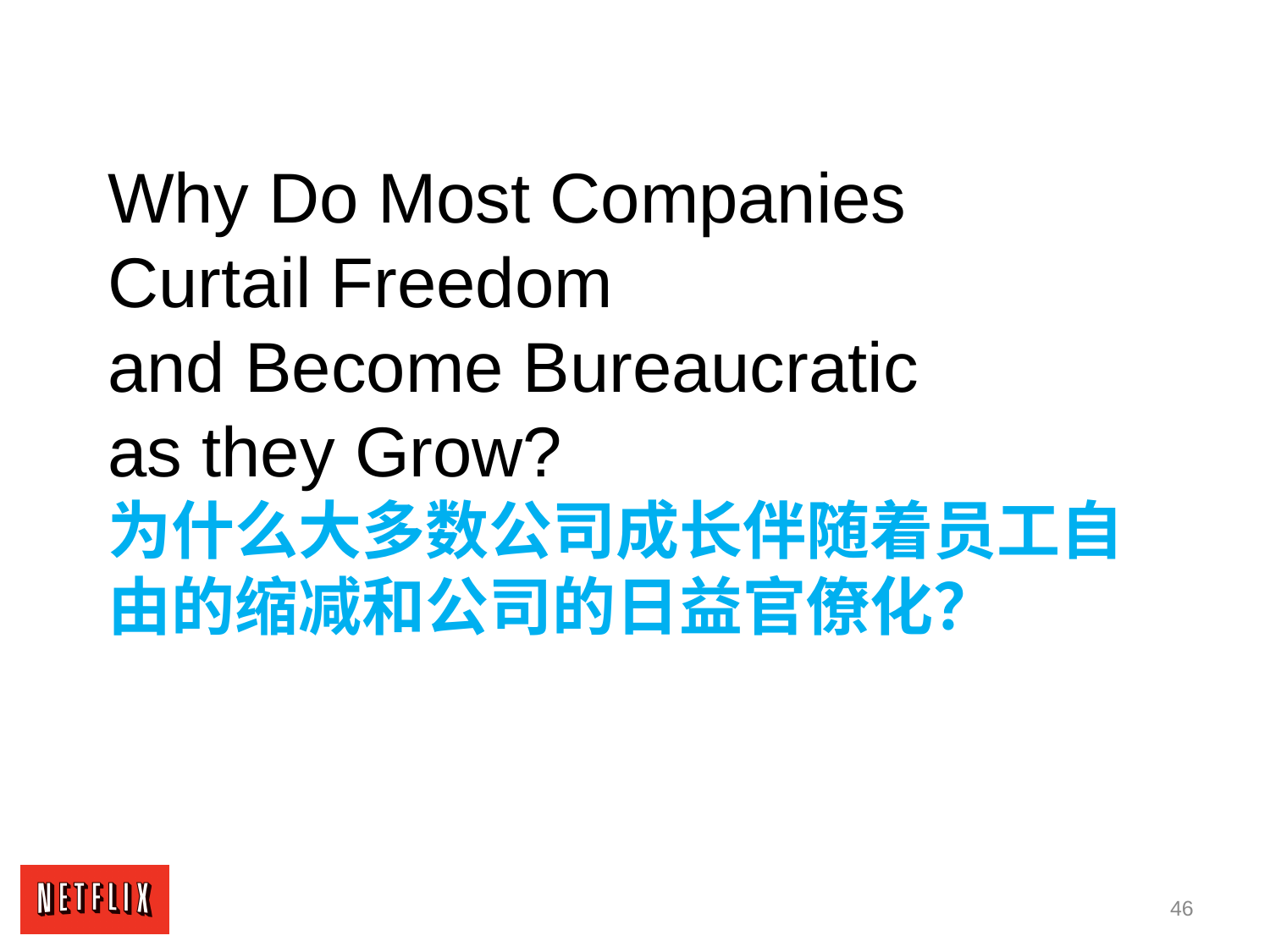

Why Do Most Companies
Curtail Freedom
and Become Bureaucratic
as they Grow?
为什么大多数公司成长伴随着员工自由的缩减和公司的日益官僚化？
46